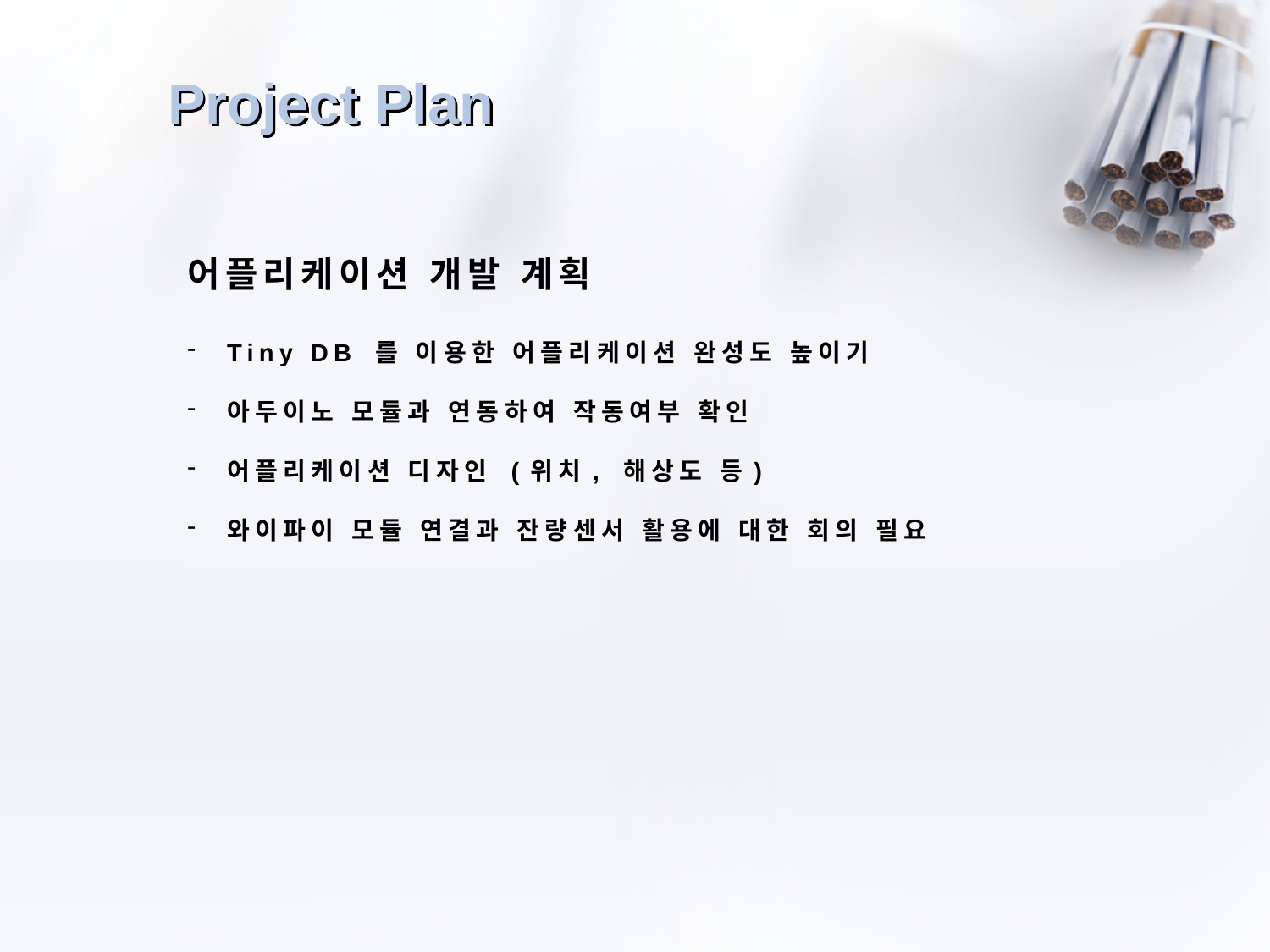

Project Plan
어플리케이션 개발 계획

Tiny DB 를 이용한 어플리케이션 완성도 높이기

아두이노 모듈과 연동하여 작동여부 확인

어플리케이션 디자인 (위치, 해상도 등)

와이파이 모듈 연결과 잔량센서 활용에 대한 회의 필요